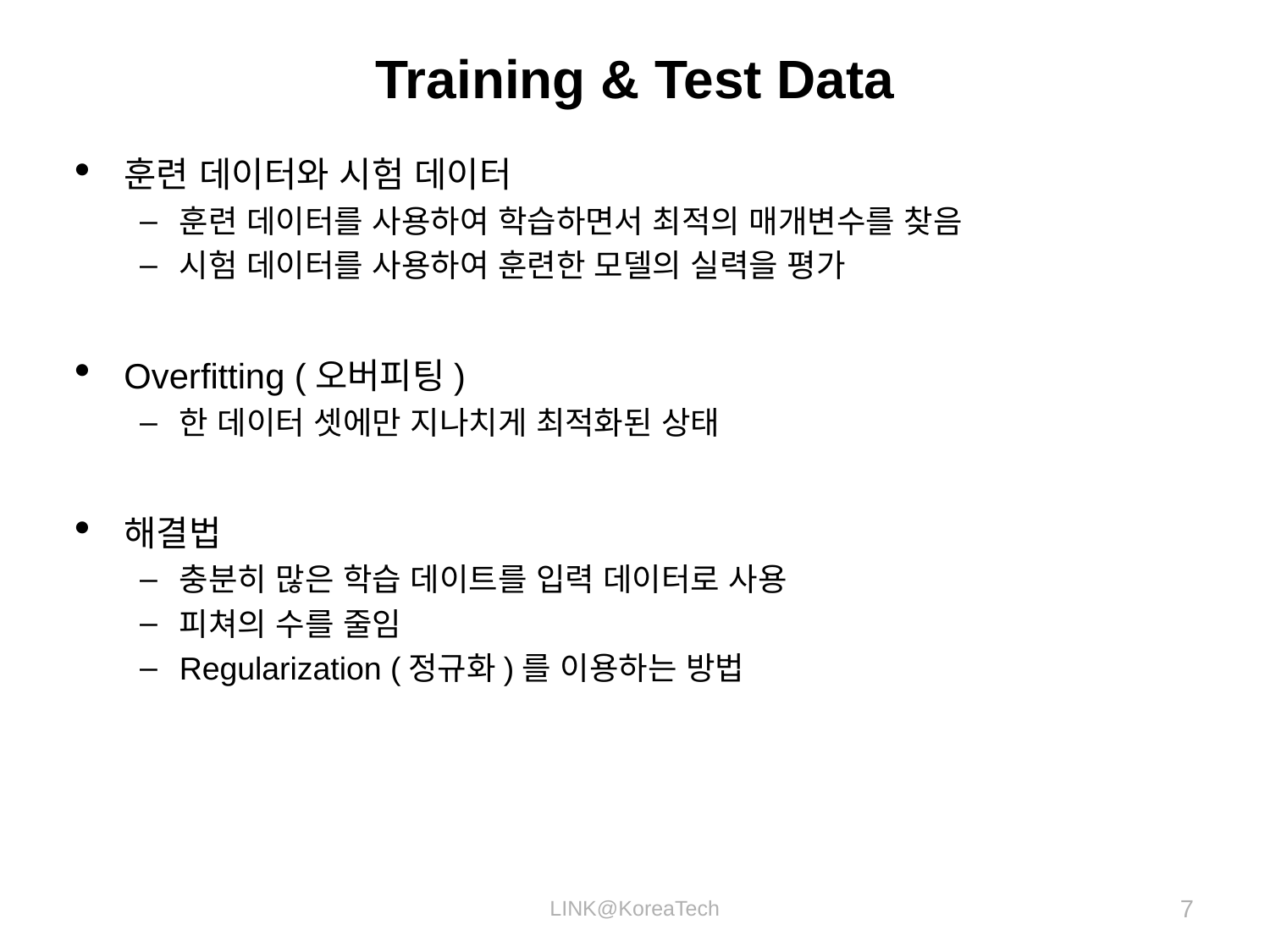

# Training & Test Data
훈련 데이터와 시험 데이터
훈련 데이터를 사용하여 학습하면서 최적의 매개변수를 찾음
시험 데이터를 사용하여 훈련한 모델의 실력을 평가

Overfitting (오버피팅)
한 데이터 셋에만 지나치게 최적화된 상태

해결법
충분히 많은 학습 데이트를 입력 데이터로 사용
피쳐의 수를 줄임
Regularization (정규화)를 이용하는 방법
LINK@KoreaTech
7